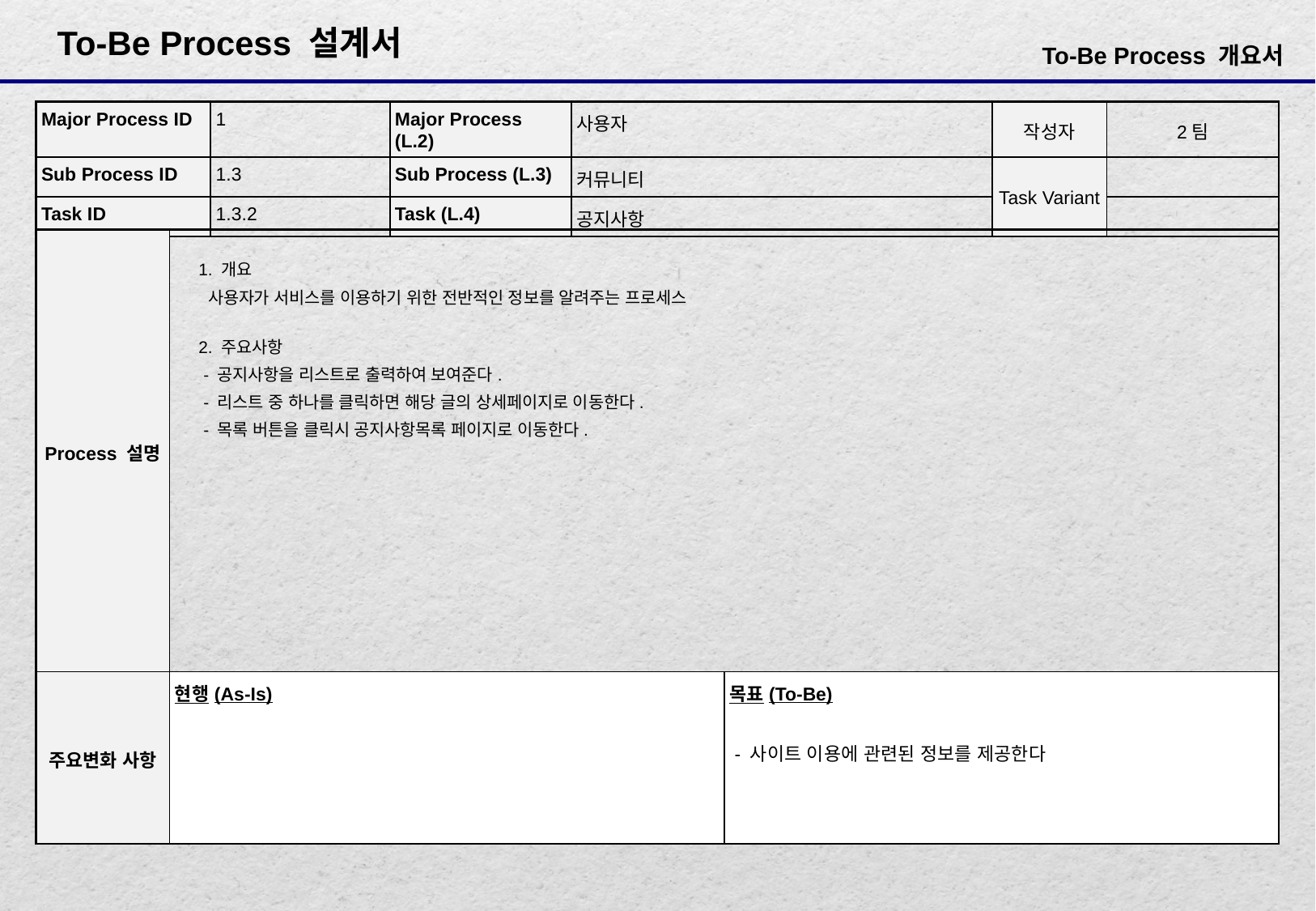

| Major Process ID | 1 | Major Process (L.2) | 사용자 | 작성자 | 2팀 |
| --- | --- | --- | --- | --- | --- |
| Sub Process ID | 1.3 | Sub Process (L.3) | 커뮤니티 | Task Variant |  |
| Task ID | 1.3.2 | Task (L.4) | 공지사항 |  |  |
| Process 설명 | 1. 개요 사용자가 서비스를 이용하기 위한 전반적인 정보를 알려주는 프로세스 2. 주요사항 - 공지사항을 리스트로 출력하여 보여준다. - 리스트 중 하나를 클릭하면 해당 글의 상세페이지로 이동한다. - 목록 버튼을 클릭시 공지사항목록 페이지로 이동한다. |  |
| --- | --- | --- |
| 주요변화 사항 | 현행(As-Is) | 목표(To-Be) - 사이트 이용에 관련된 정보를 제공한다 |